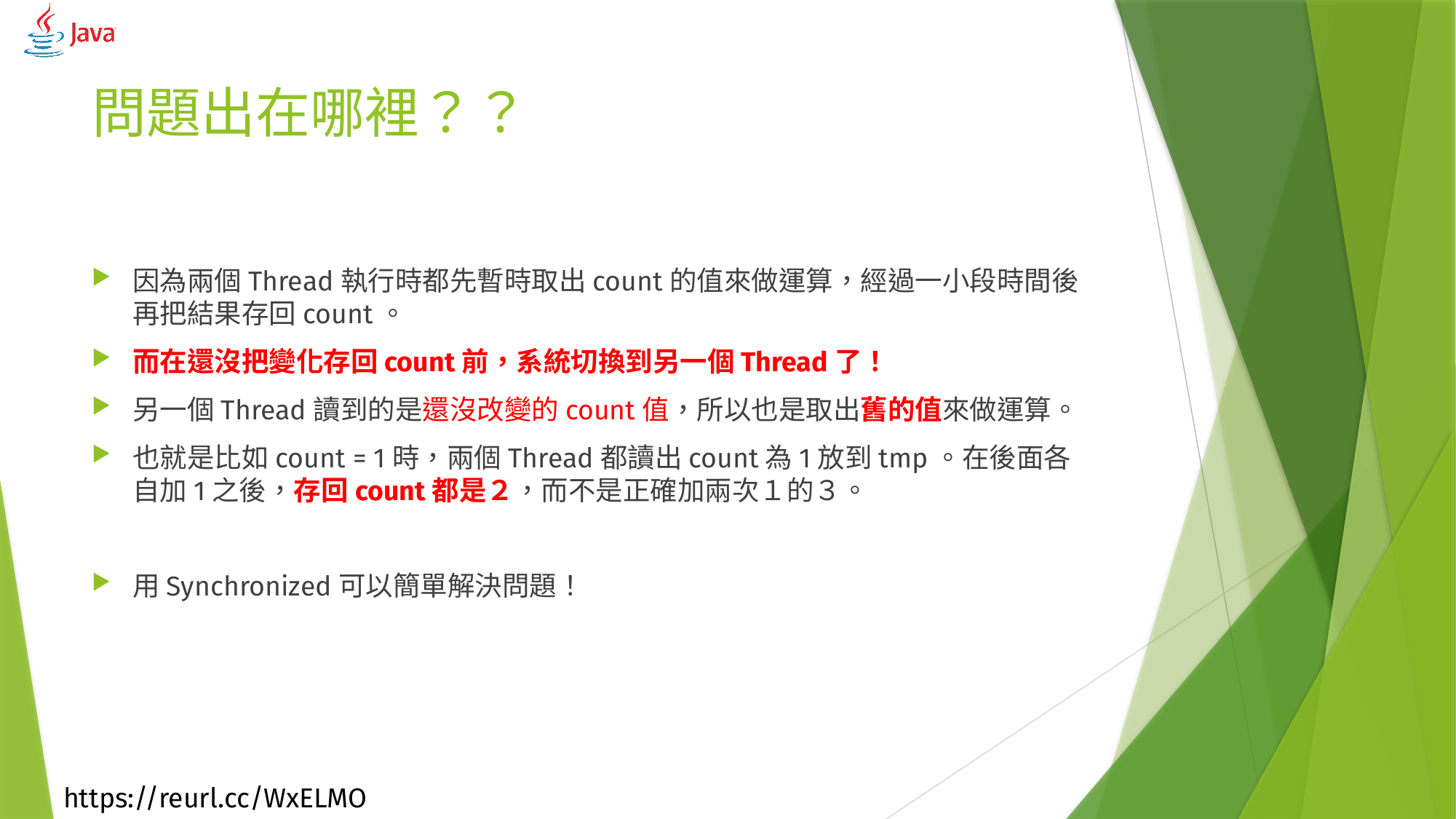

# 問題出在哪裡？？
因為兩個Thread執行時都先暫時取出count的值來做運算，經過一小段時間後再把結果存回count。
而在還沒把變化存回count前，系統切換到另一個Thread了！
另一個Thread讀到的是還沒改變的count值，所以也是取出舊的值來做運算。
也就是比如count = 1時，兩個Thread都讀出count為1放到tmp。在後面各自加1之後，存回count都是２，而不是正確加兩次１的３。

用Synchronized可以簡單解決問題！